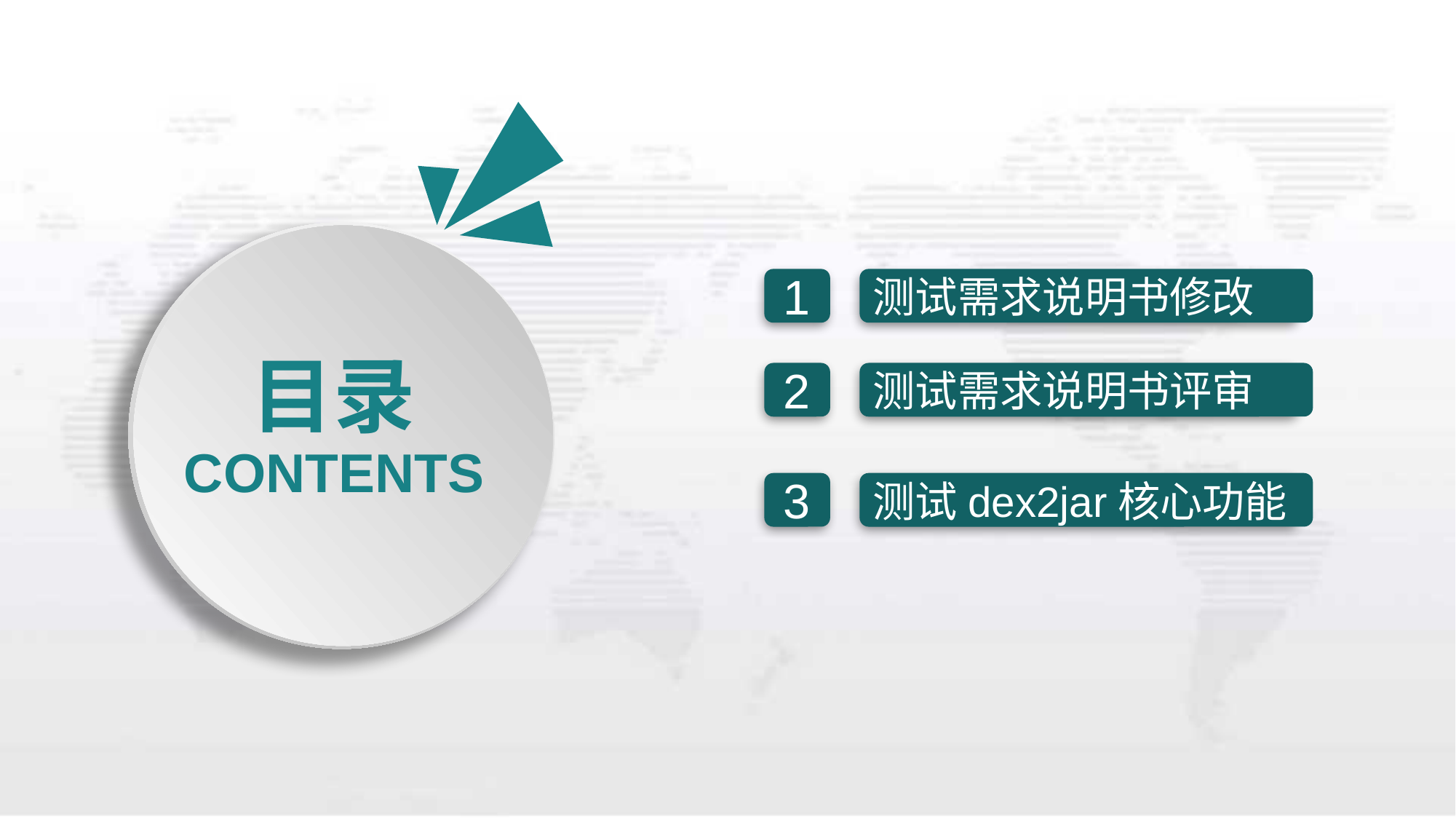

1

测试需求说明书修改
目录
2

测试需求说明书评审
CONTENTS
3

测试dex2jar核心功能